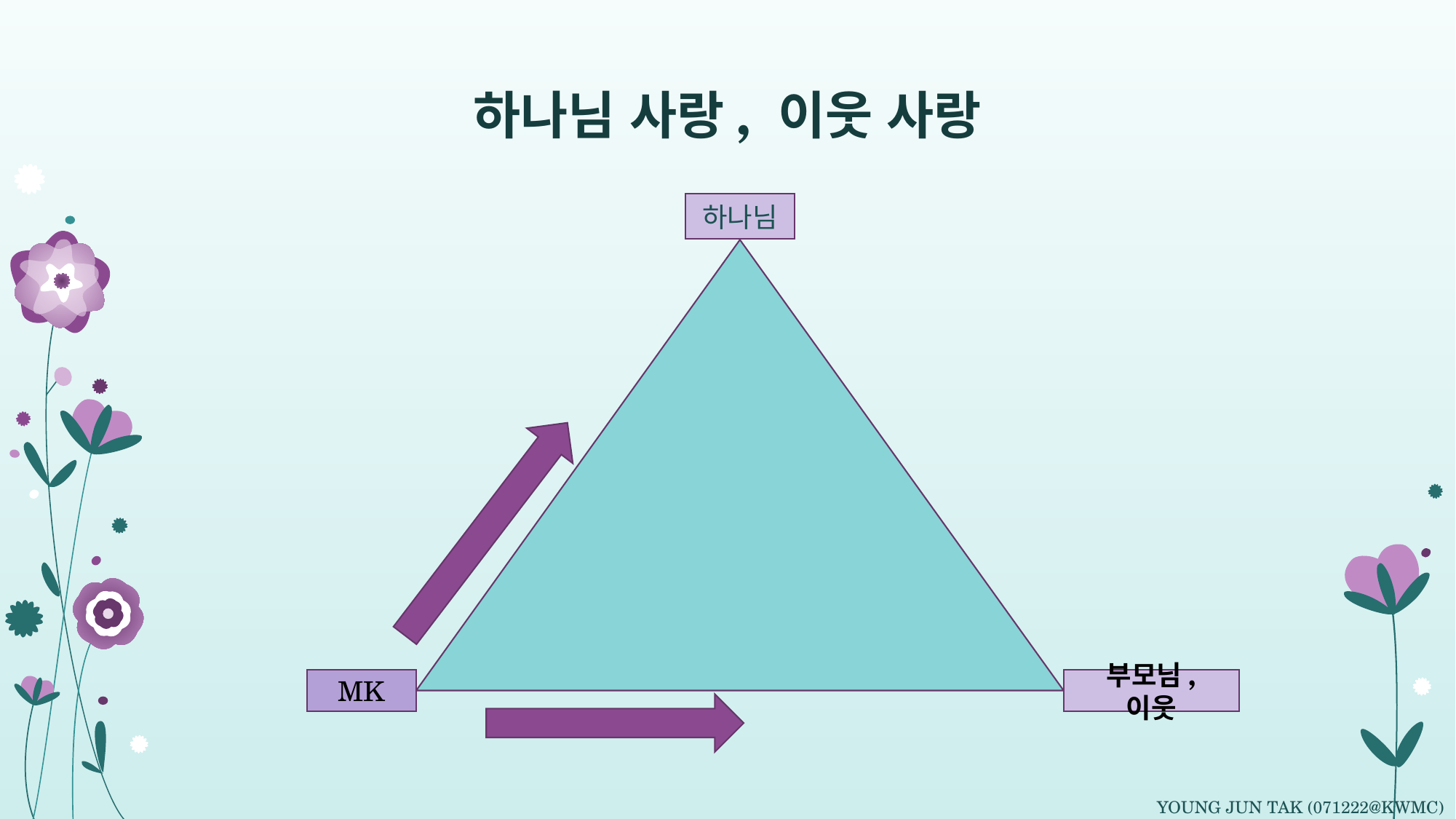

# 하나님 사랑, 이웃 사랑
하나님

MK
부모님, 이웃
YOUNG JUN TAK (071222@KWMC)